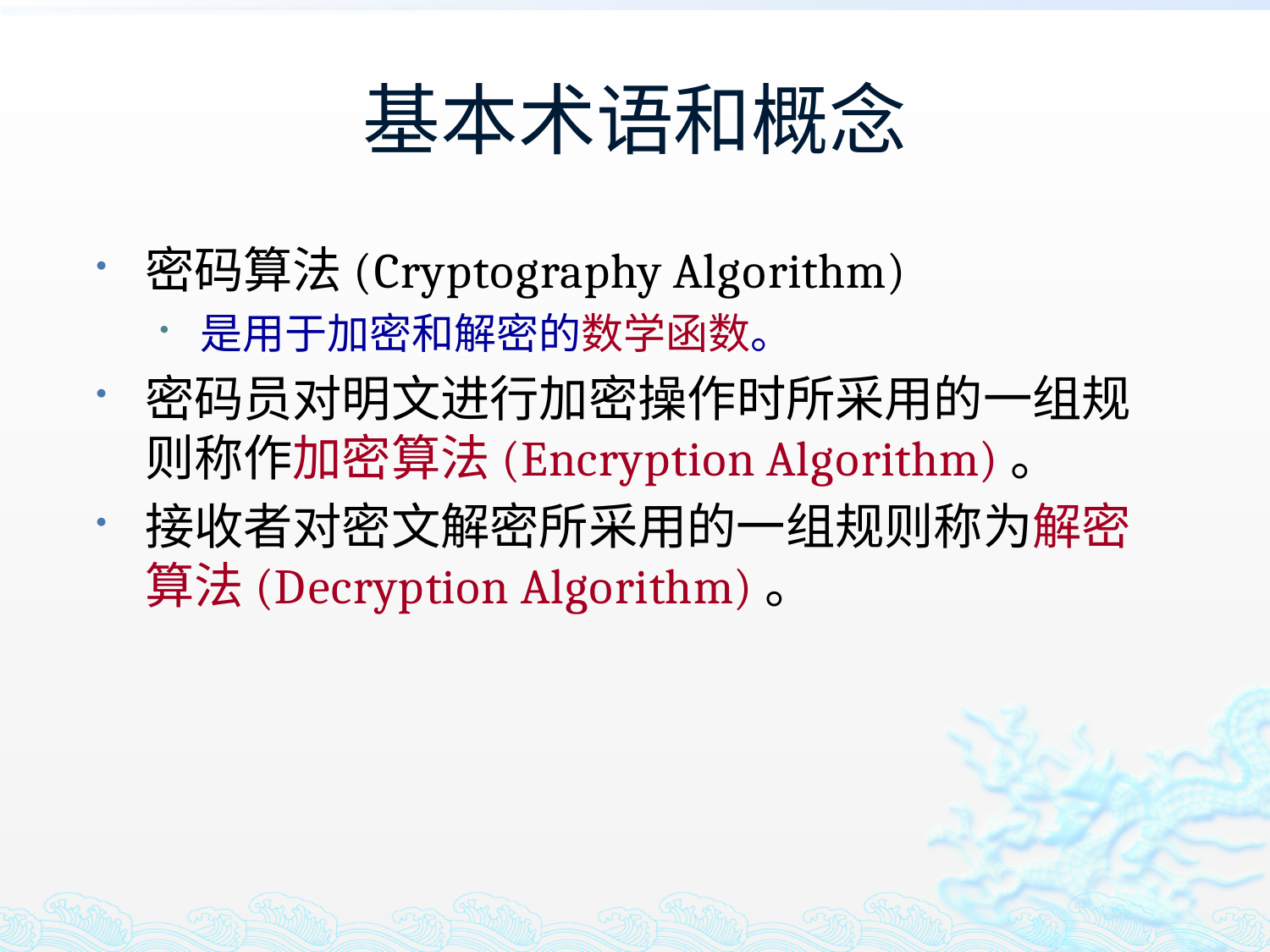

# 基本术语和概念
密码算法(Cryptography Algorithm)
是用于加密和解密的数学函数。
密码员对明文进行加密操作时所采用的一组规则称作加密算法(Encryption Algorithm)。
接收者对密文解密所采用的一组规则称为解密算法(Decryption Algorithm)。